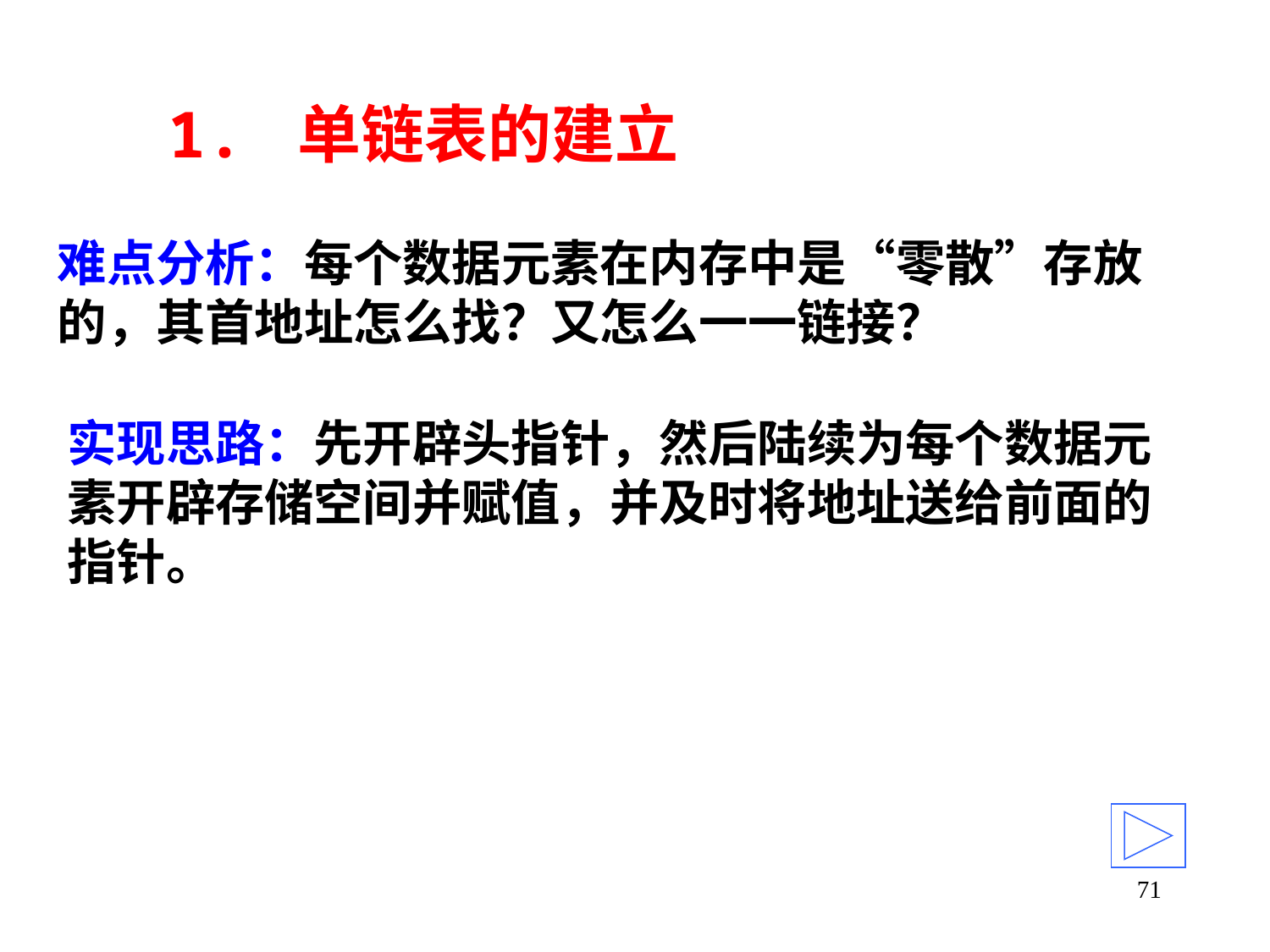

# 1. 单链表的建立
难点分析：每个数据元素在内存中是“零散”存放的，其首地址怎么找？又怎么一一链接？
实现思路：先开辟头指针，然后陆续为每个数据元素开辟存储空间并赋值，并及时将地址送给前面的指针。

71